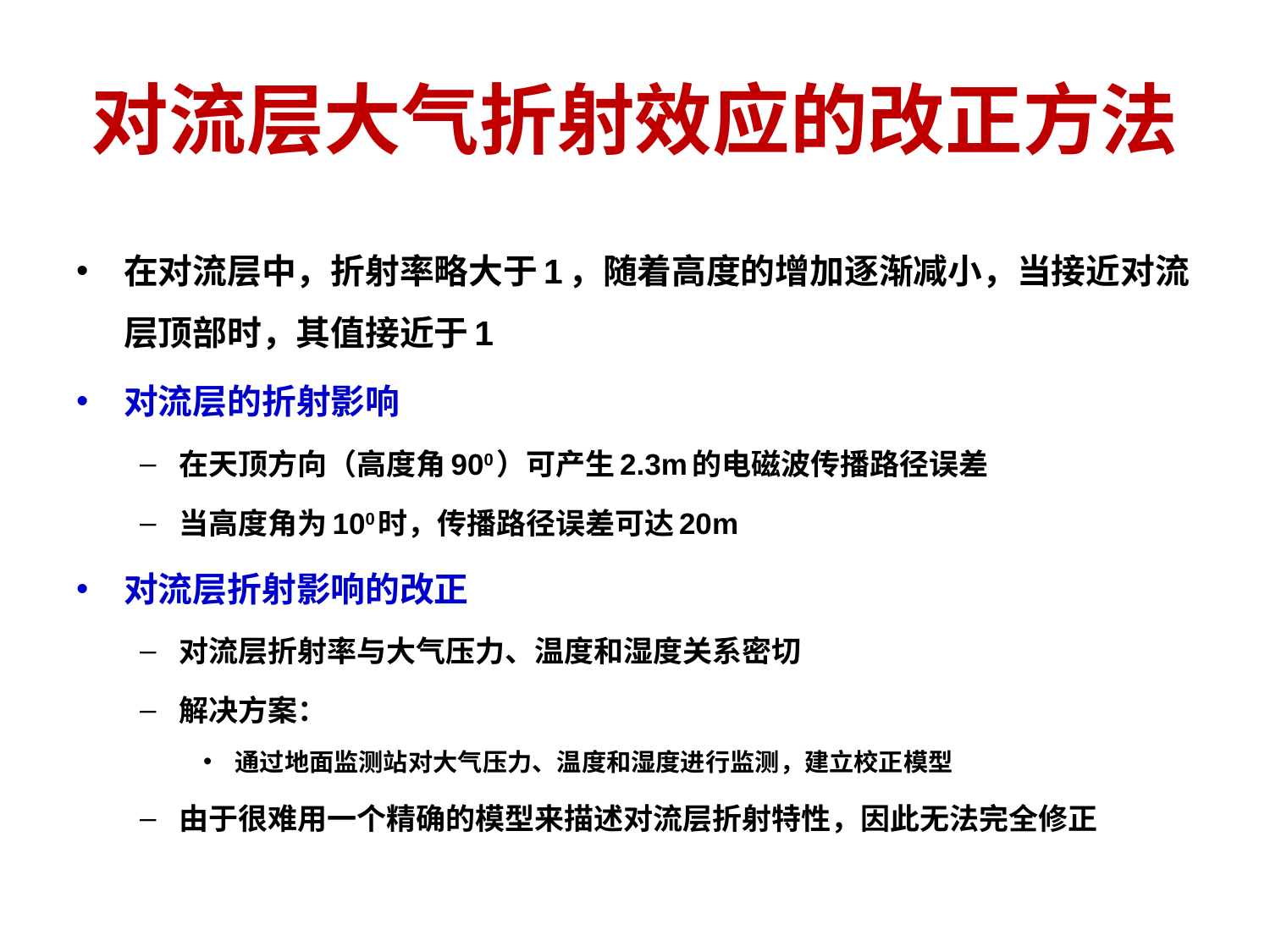

# 对流层大气折射效应的改正方法
在对流层中，折射率略大于1，随着高度的增加逐渐减小，当接近对流层顶部时，其值接近于1
对流层的折射影响
在天顶方向（高度角900）可产生2.3m的电磁波传播路径误差
当高度角为100时，传播路径误差可达20m
对流层折射影响的改正
对流层折射率与大气压力、温度和湿度关系密切
解决方案：
通过地面监测站对大气压力、温度和湿度进行监测，建立校正模型
由于很难用一个精确的模型来描述对流层折射特性，因此无法完全修正